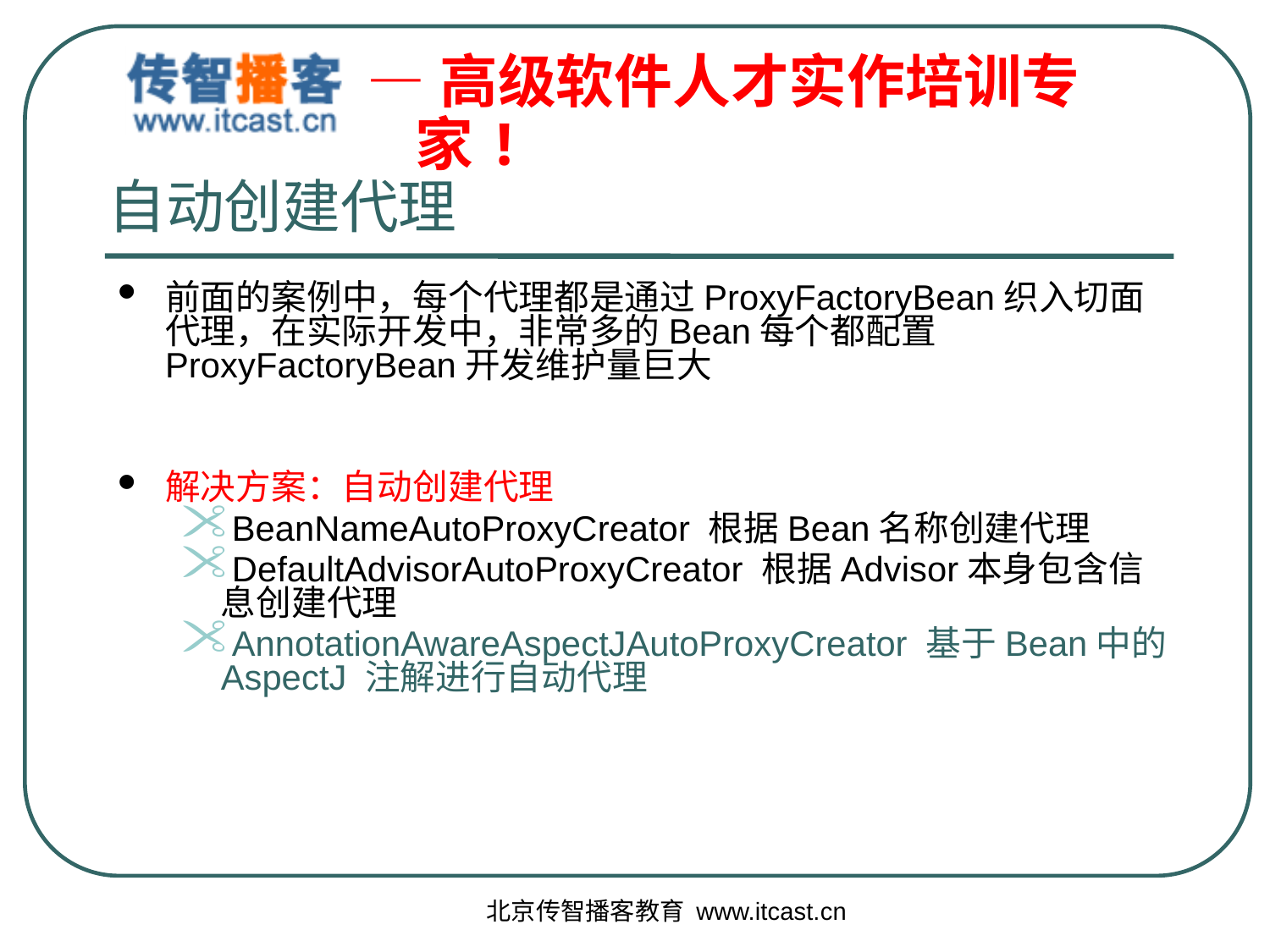

# 自动创建代理
前面的案例中，每个代理都是通过ProxyFactoryBean织入切面代理，在实际开发中，非常多的Bean每个都配置ProxyFactoryBean开发维护量巨大

解决方案：自动创建代理
BeanNameAutoProxyCreator 根据Bean名称创建代理
DefaultAdvisorAutoProxyCreator 根据Advisor本身包含信息创建代理
AnnotationAwareAspectJAutoProxyCreator 基于Bean中的AspectJ 注解进行自动代理
北京传智播客教育 www.itcast.cn